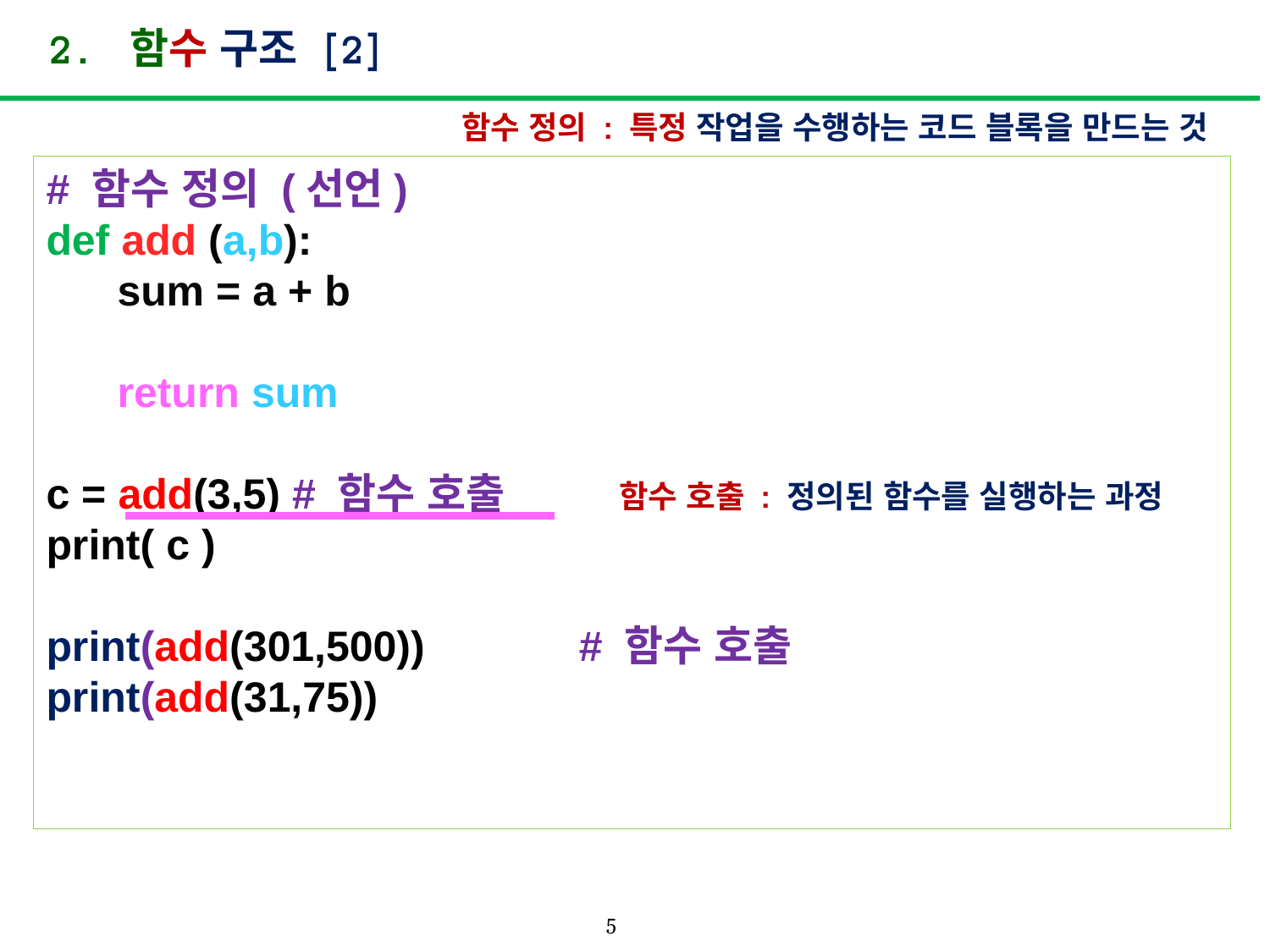

# 2. 함수 구조 [2]
함수 정의 : 특정 작업을 수행하는 코드 블록을 만드는 것
# 함수 정의 (선언) def add (a,b):
      sum = a + b

      return sum

c = add(3,5) # 함수 호출
print( c )

print(add(301,500))             # 함수 호출
print(add(31,75))

함수 호출 : 정의된 함수를 실행하는 과정
5